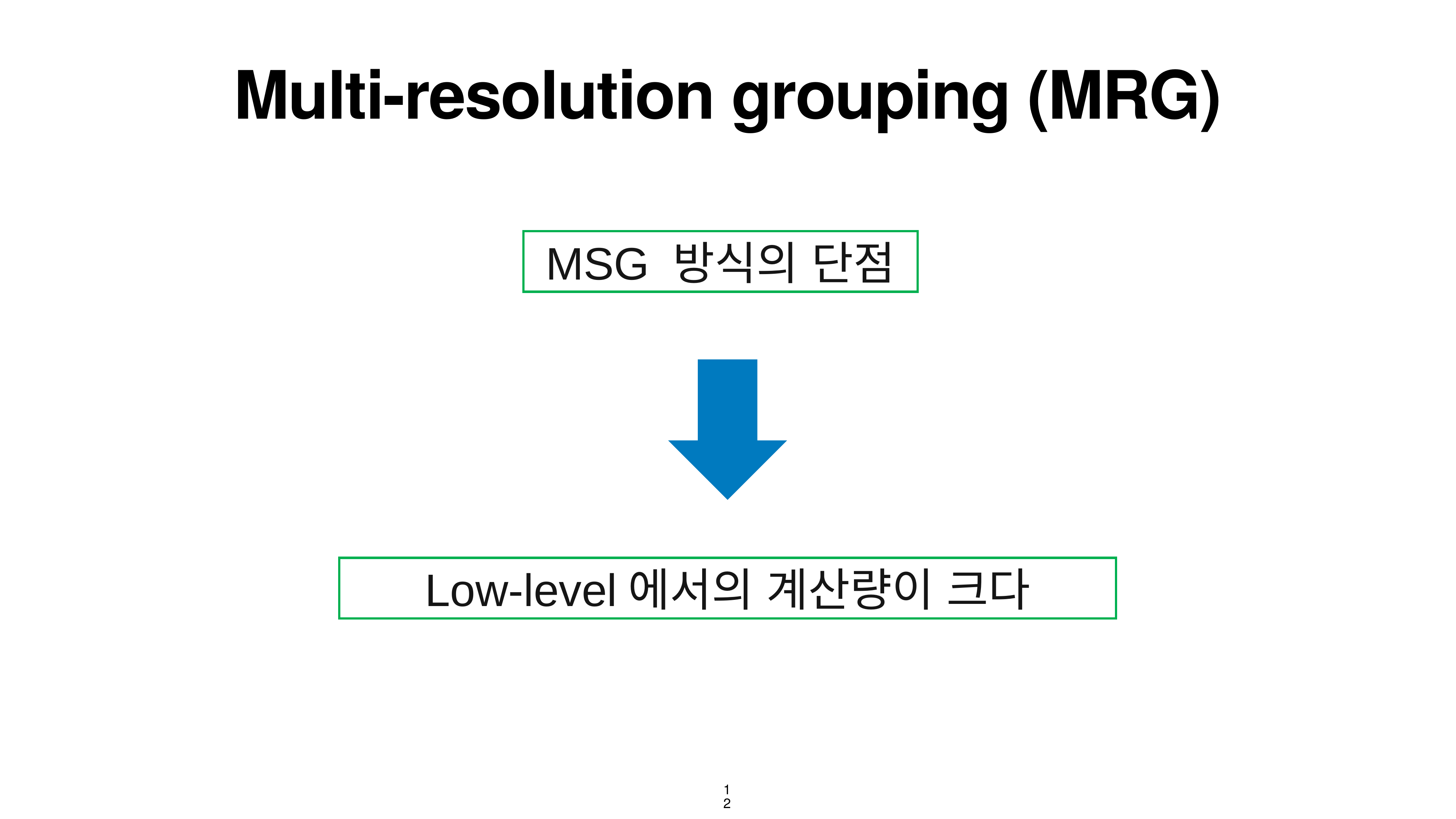

# Multi-resolution grouping (MRG)
MSG 방식의 단점

Low-level에서의 계산량이 크다
12